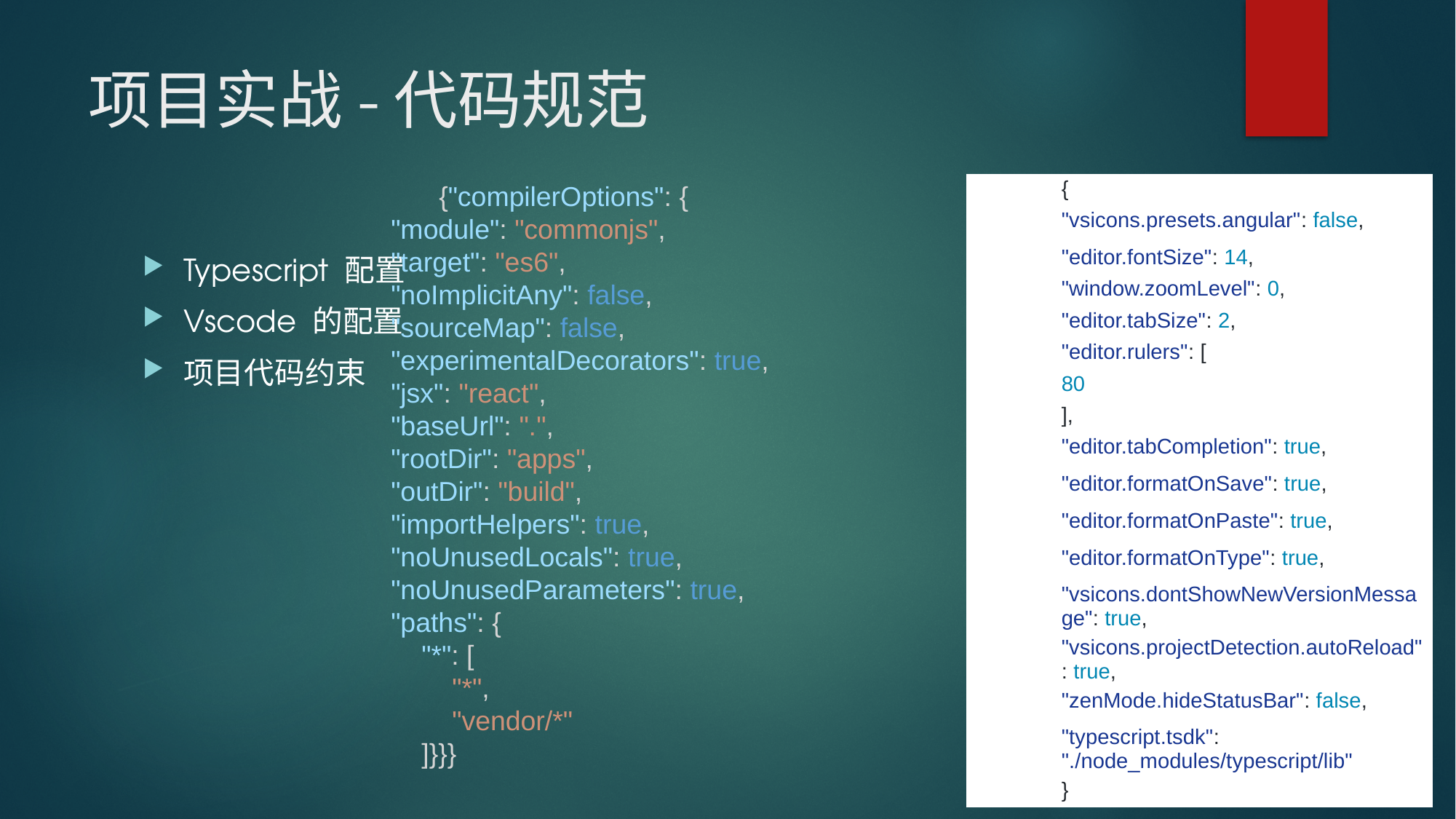

# 项目实战-代码规范
	{"compilerOptions": {
        "module": "commonjs",
        "target": "es6",
        "noImplicitAny": false,
        "sourceMap": false,
        "experimentalDecorators": true,
        "jsx": "react",
        "baseUrl": ".",
        "rootDir": "apps",
        "outDir": "build",
        "importHelpers": true,
        "noUnusedLocals": true,
        "noUnusedParameters": true,
        "paths": {
            "*": [
                "*",
                "vendor/*"
            ]}}}
|  | { |
| --- | --- |
|  | "vsicons.presets.angular": false, |
|  | "editor.fontSize": 14, |
|  | "window.zoomLevel": 0, |
|  | "editor.tabSize": 2, |
|  | "editor.rulers": [ |
|  | 80 |
|  | ], |
|  | "editor.tabCompletion": true, |
|  | "editor.formatOnSave": true, |
|  | "editor.formatOnPaste": true, |
|  | "editor.formatOnType": true, |
|  | "vsicons.dontShowNewVersionMessage": true, |
|  | "vsicons.projectDetection.autoReload": true, |
|  | "zenMode.hideStatusBar": false, |
|  | "typescript.tsdk": "./node\_modules/typescript/lib" |
|  | } |

Typescript 配置
Vscode 的配置
项目代码约束